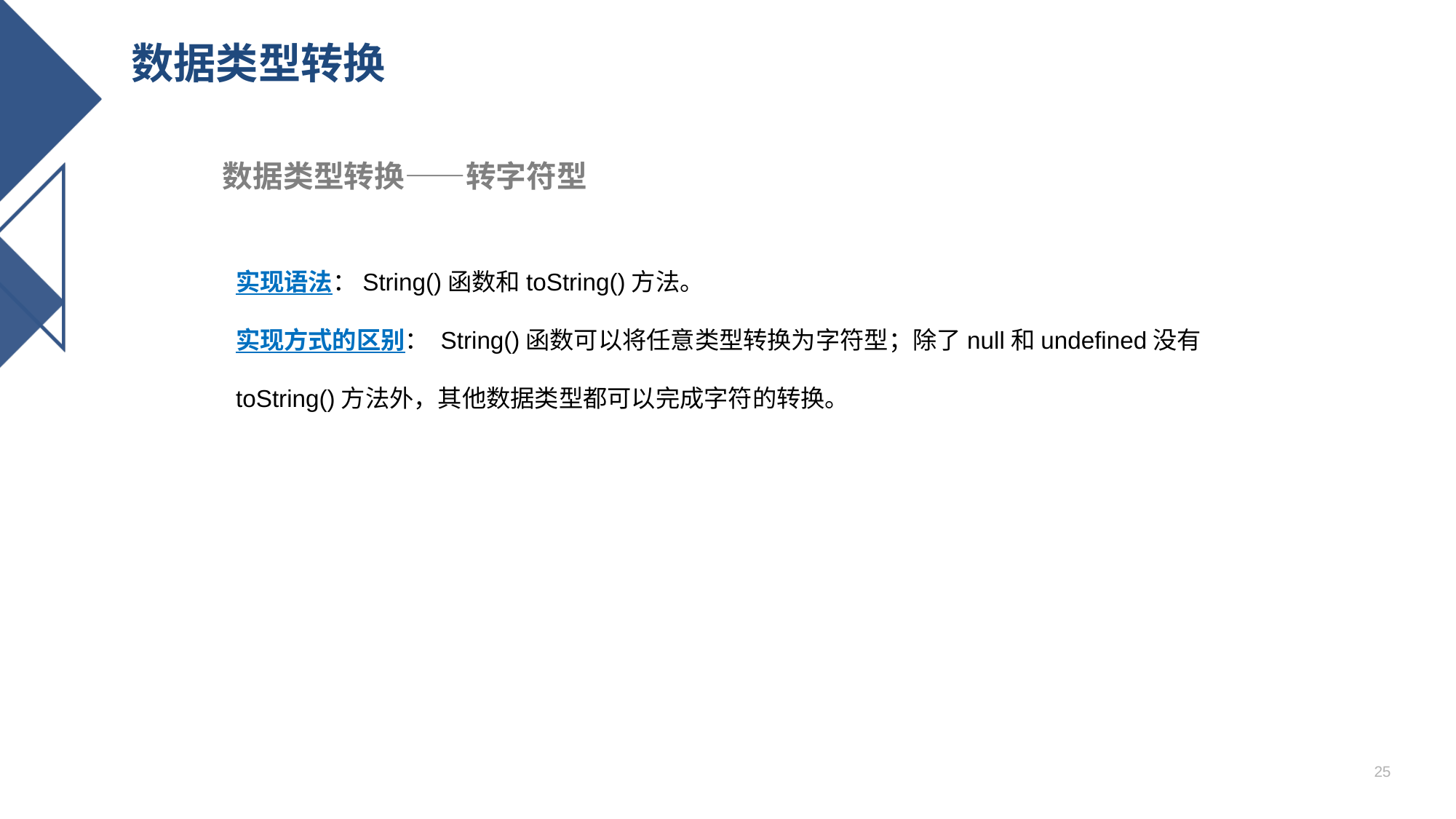

# 数据类型转换
数据类型转换——转字符型
实现语法：String()函数和toString()方法。
实现方式的区别： String()函数可以将任意类型转换为字符型；除了null和undefined没有toString()方法外，其他数据类型都可以完成字符的转换。
25